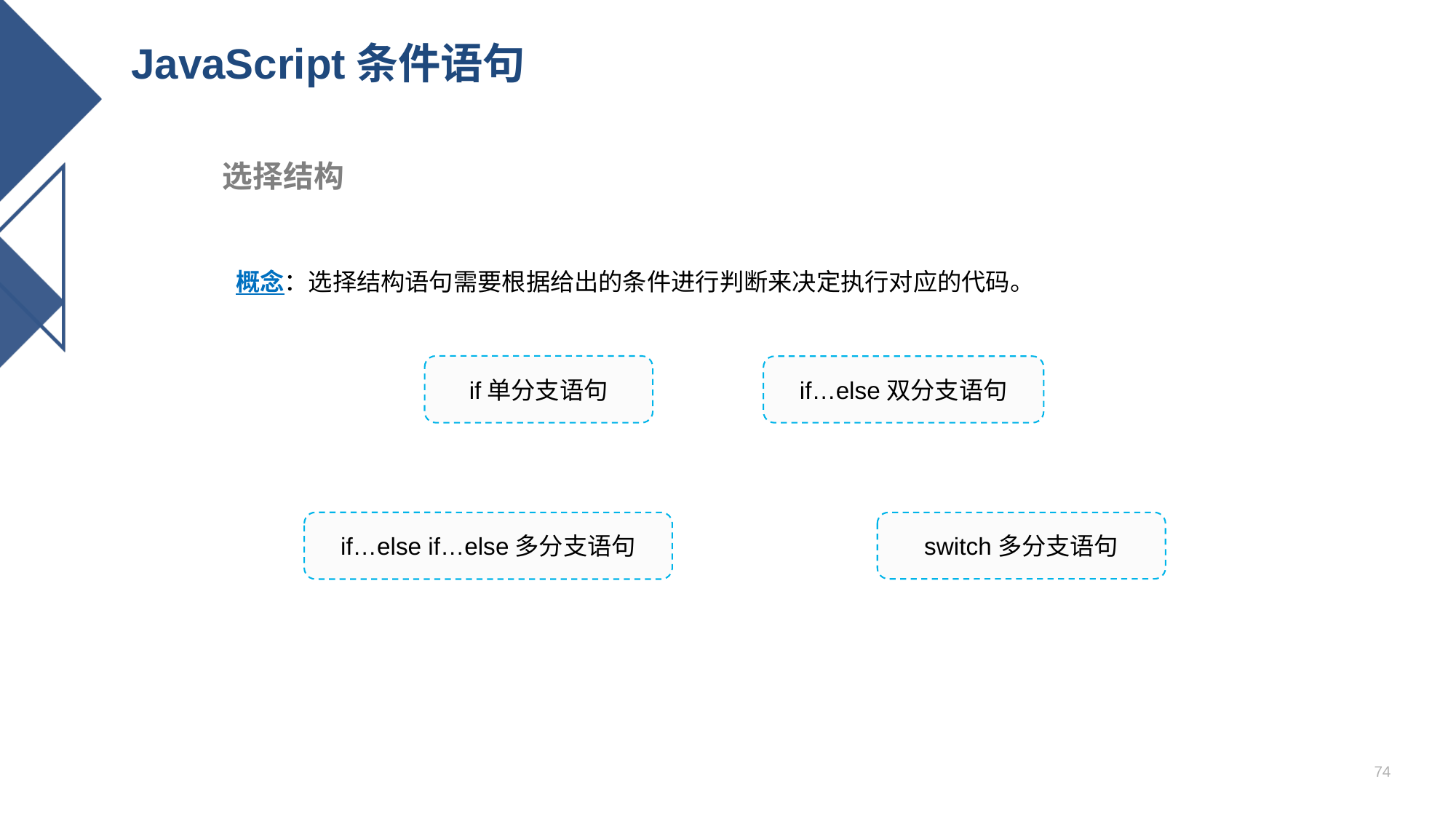

# JavaScript条件语句
选择结构
概念：选择结构语句需要根据给出的条件进行判断来决定执行对应的代码。
if单分支语句
if…else双分支语句
if…else if…else多分支语句
switch多分支语句
74